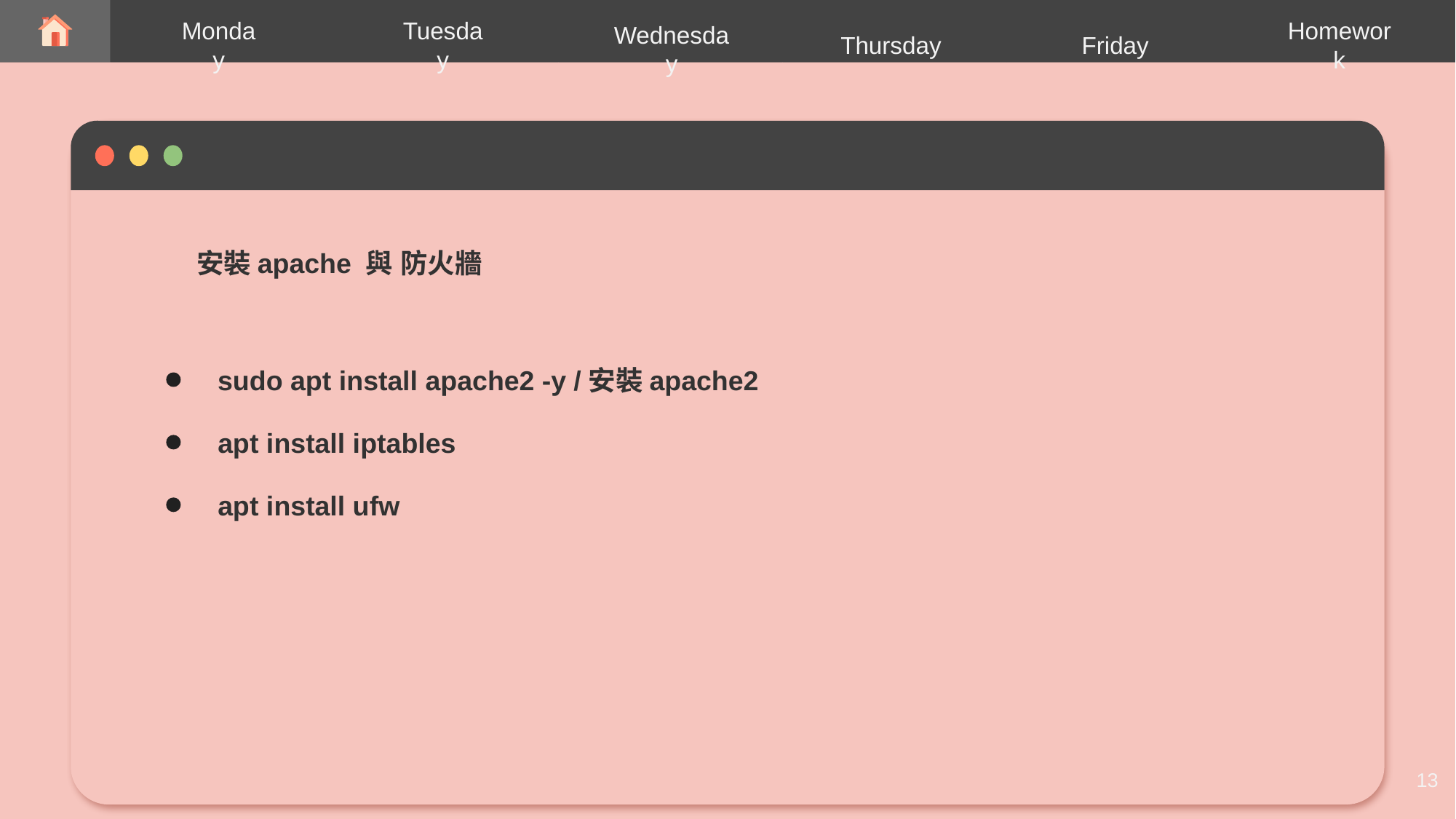

Thursday
Monday
Tuesday
Wednesday
Friday
Homework

安裝apache 與 防火牆
sudo apt install apache2 -y /安裝apache2

apt install iptables

apt install ufw

13